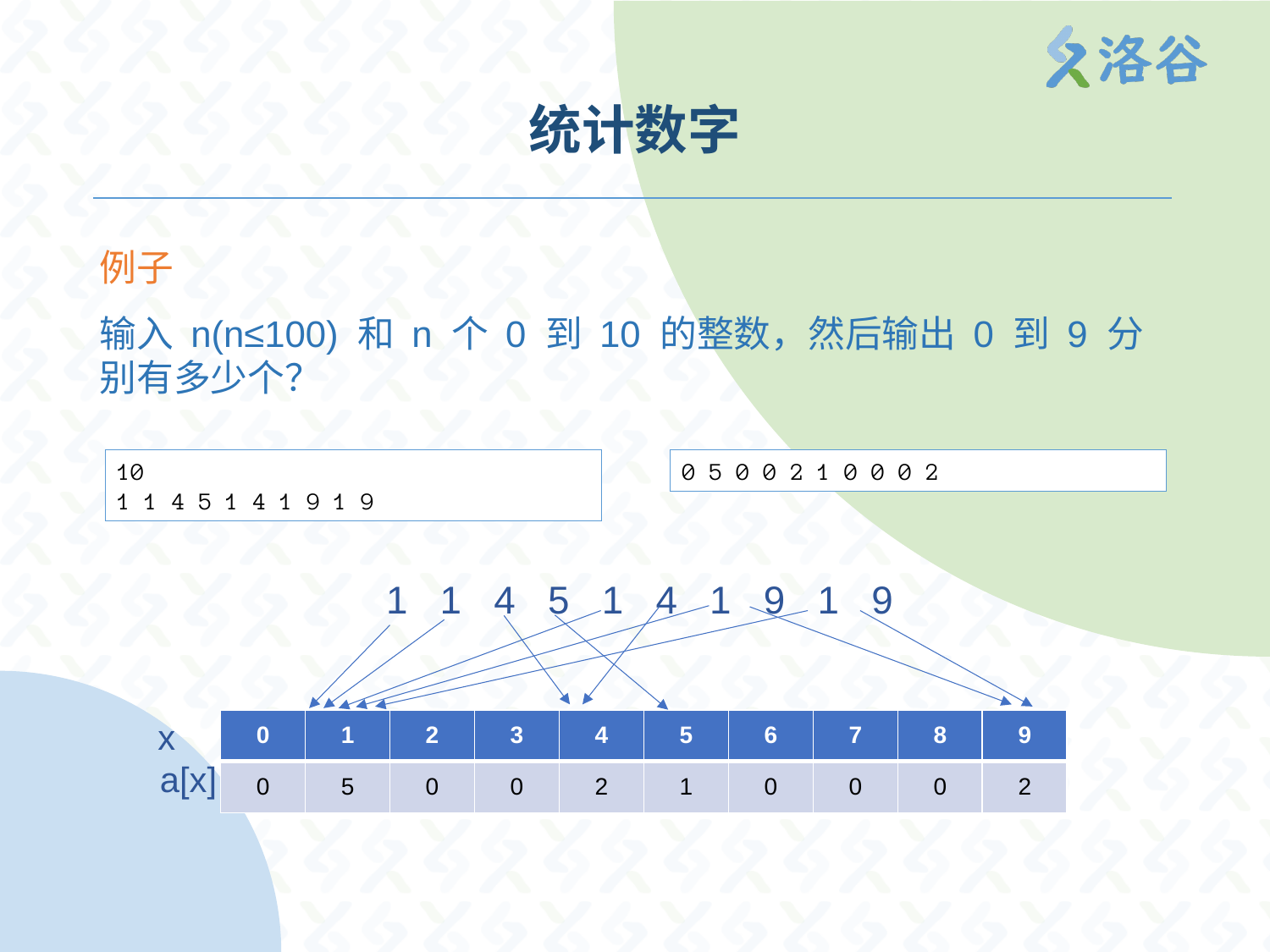

# 统计数字
例子
输入 n(n≤100) 和 n 个 0 到 10 的整数，然后输出 0 到 9 分别有多少个？
10
1 1 4 5 1 4 1 9 1 9
0 5 0 0 2 1 0 0 0 2
1   1   4   5   1   4   1   9   1   9
x
a[x]
| 0 | 1 | 2 | 3 | 4 | 5 | 6 | 7 | 8 | 9 |
| --- | --- | --- | --- | --- | --- | --- | --- | --- | --- |
| 0 | 5 | 0 | 0 | 2 | 1 | 0 | 0 | 0 | 2 |